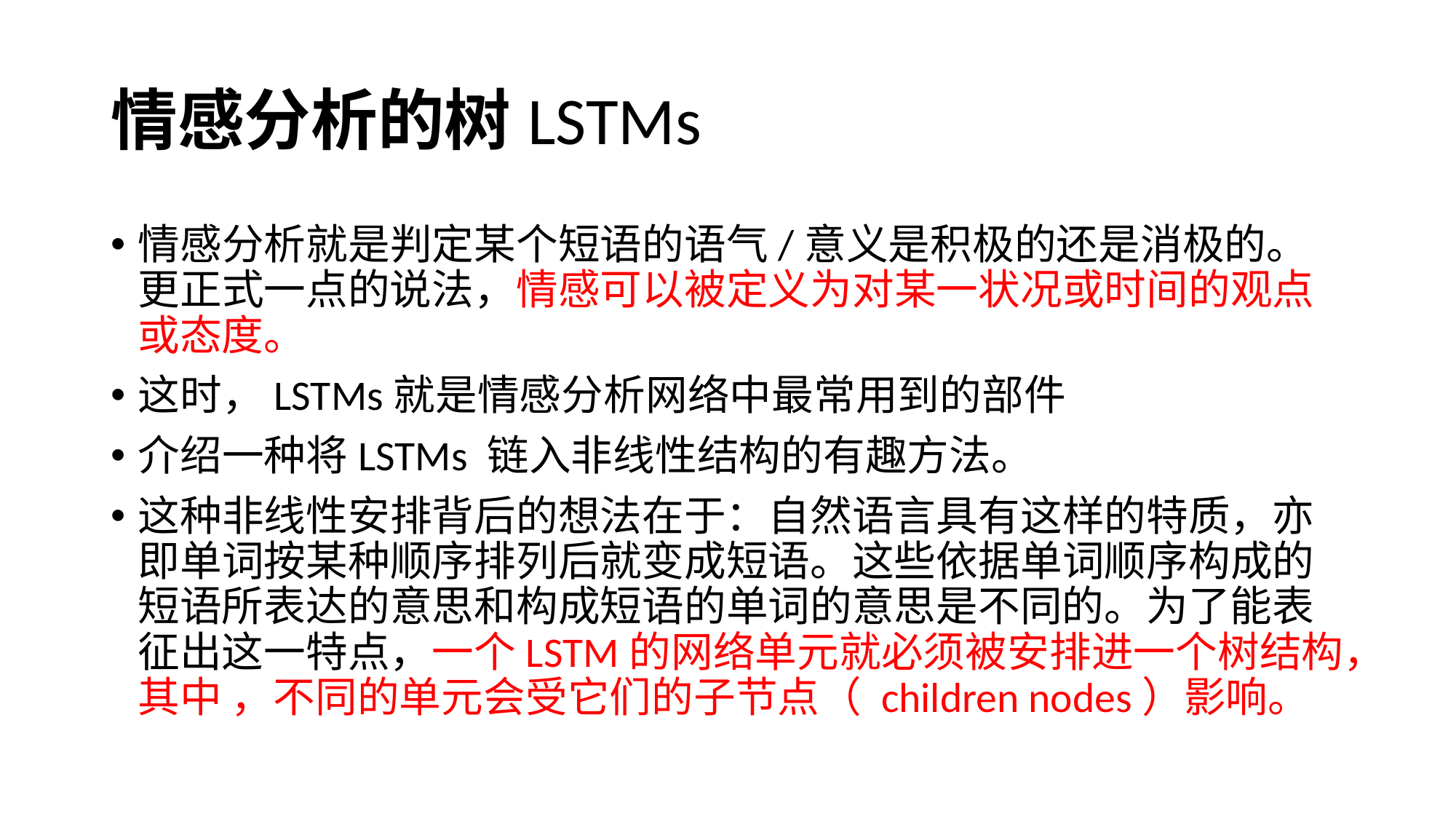

# 情感分析的树LSTMs
情感分析就是判定某个短语的语气/意义是积极的还是消极的。更正式一点的说法，情感可以被定义为对某一状况或时间的观点或态度。
这时，LSTMs就是情感分析网络中最常用到的部件
介绍一种将LSTMs 链入非线性结构的有趣方法。
这种非线性安排背后的想法在于：自然语言具有这样的特质，亦即单词按某种顺序排列后就变成短语。这些依据单词顺序构成的短语所表达的意思和构成短语的单词的意思是不同的。为了能表征出这一特点，一个LSTM的网络单元就必须被安排进一个树结构，其中 ，不同的单元会受它们的子节点（ children nodes）影响。